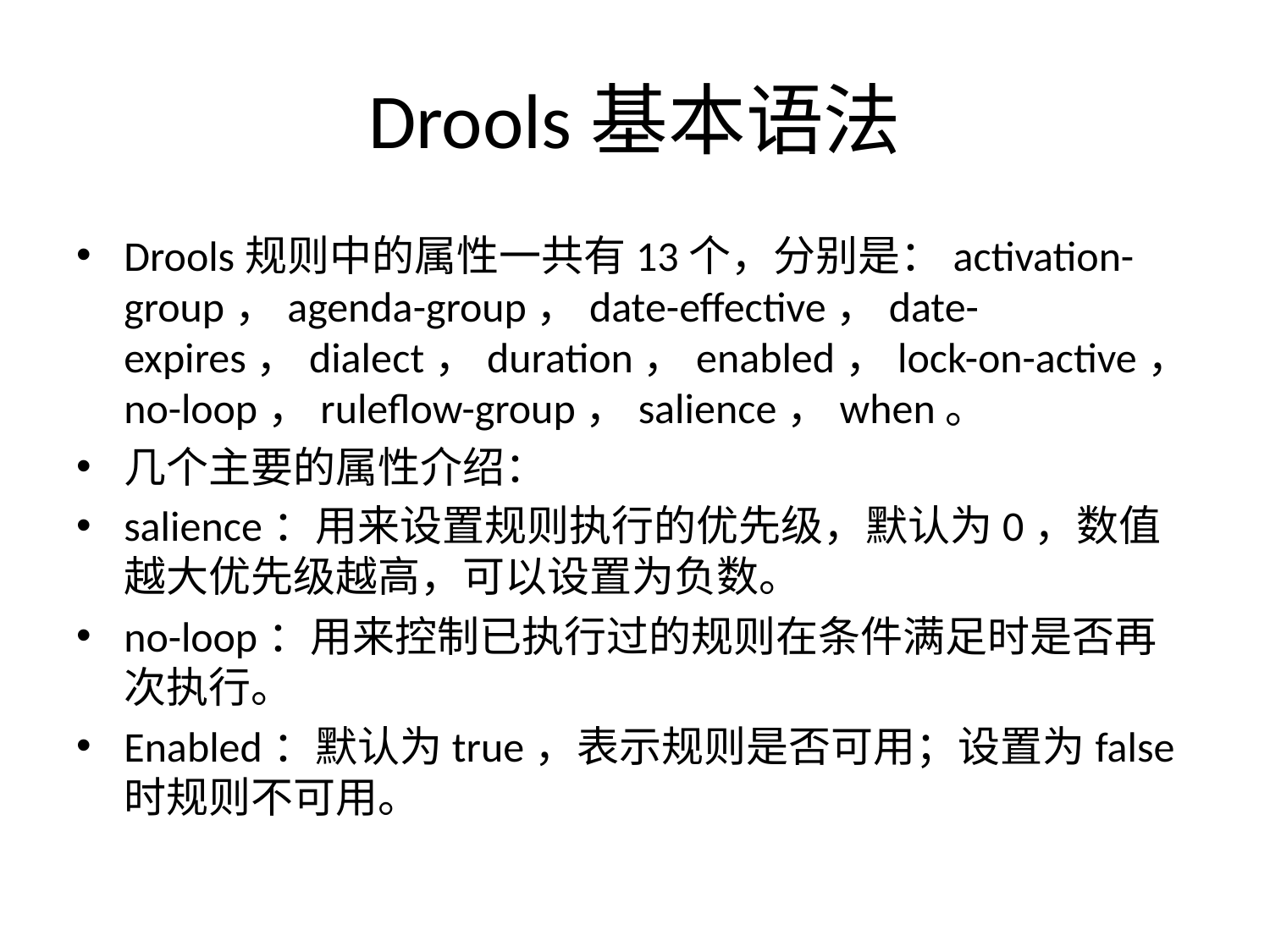

# Drools基本语法
Drools规则中的属性一共有13个，分别是：activation-group，agenda-group，date-effective，date-expires，dialect，duration，enabled，lock-on-active，no-loop，ruleflow-group，salience，when。
几个主要的属性介绍：
salience：用来设置规则执行的优先级，默认为0，数值越大优先级越高，可以设置为负数。
no-loop：用来控制已执行过的规则在条件满足时是否再次执行。
Enabled：默认为true，表示规则是否可用；设置为false时规则不可用。